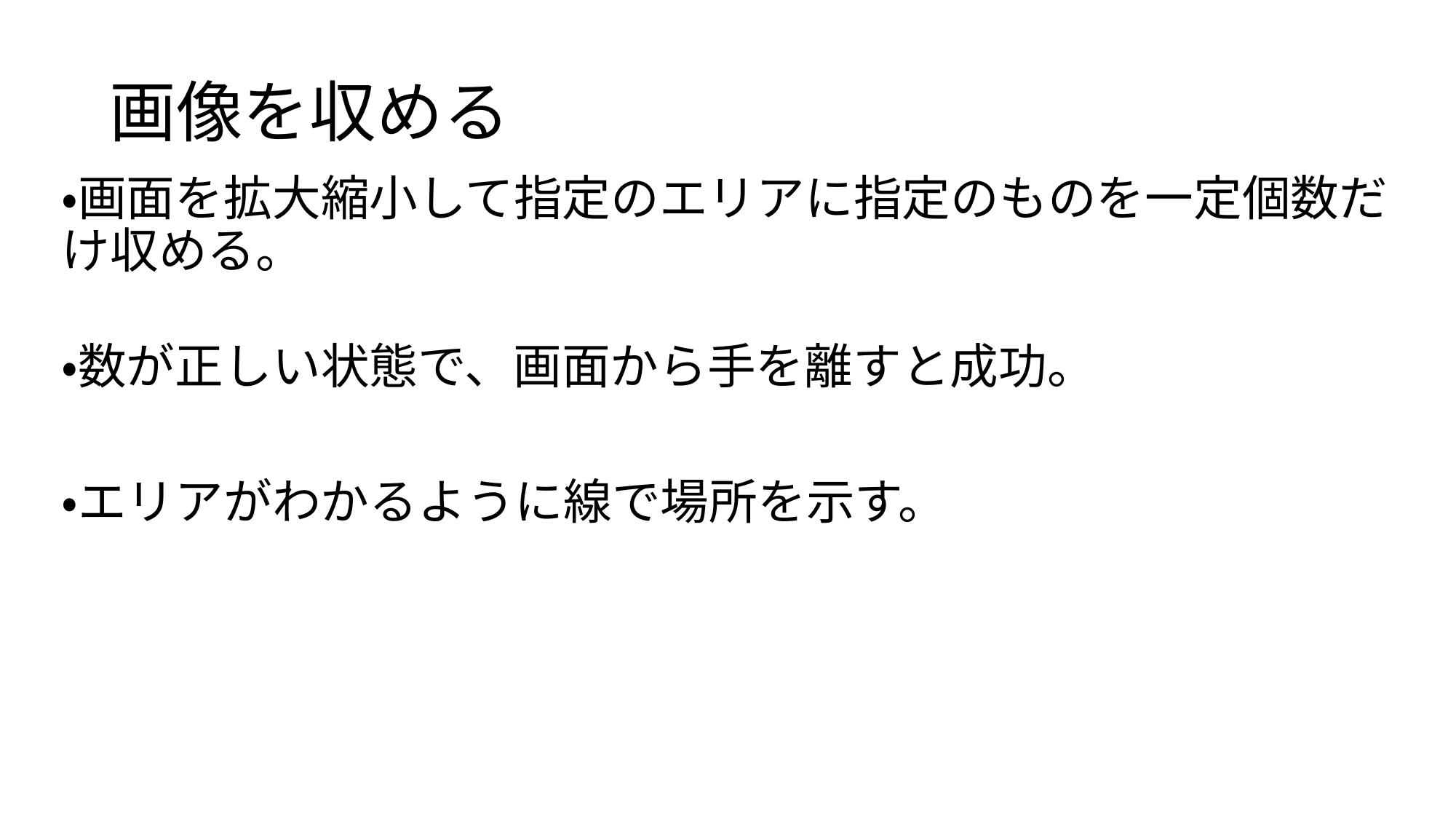

# 画像を収める
・画面を拡大縮小して指定のエリアに指定のものを一定個数だけ収める。

・数が正しい状態で、画面から手を離すと成功。

・エリアがわかるように線で場所を示す。